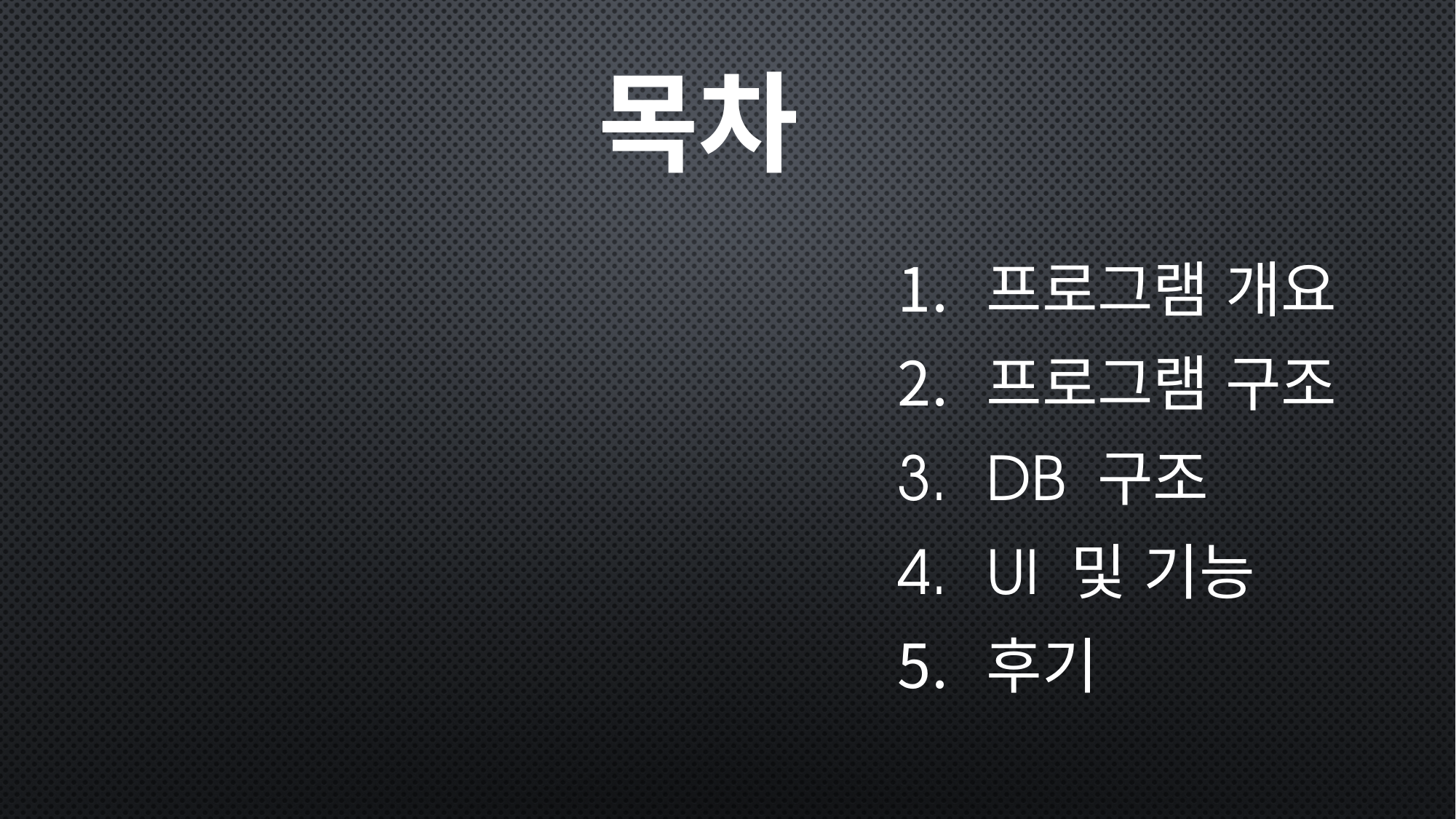

# 목차
프로그램 개요
프로그램 구조
DB 구조
UI 및 기능
후기